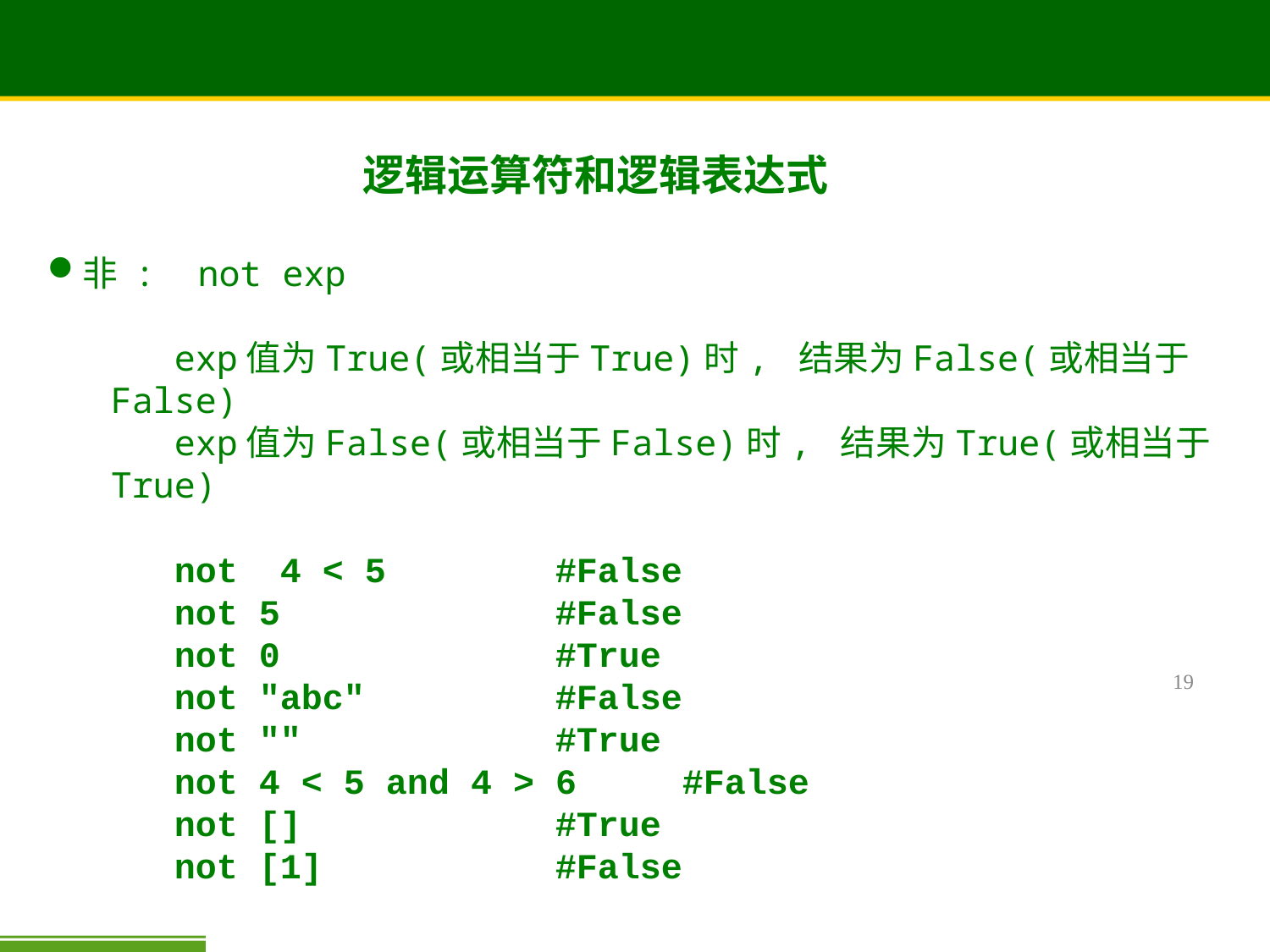

# 逻辑运算符和逻辑表达式
非 :  not exp

   exp值为True(或相当于True)时, 结果为False(或相当于False)
   exp值为False(或相当于False)时, 结果为True(或相当于True)

	not  4 < 5  	#False
	not 5 		#False
	not 0 		#True
	not "abc"		#False
	not ""		#True
	not 4 < 5 and 4 > 6	#False
	not []		#True
	not [1]		#False

19